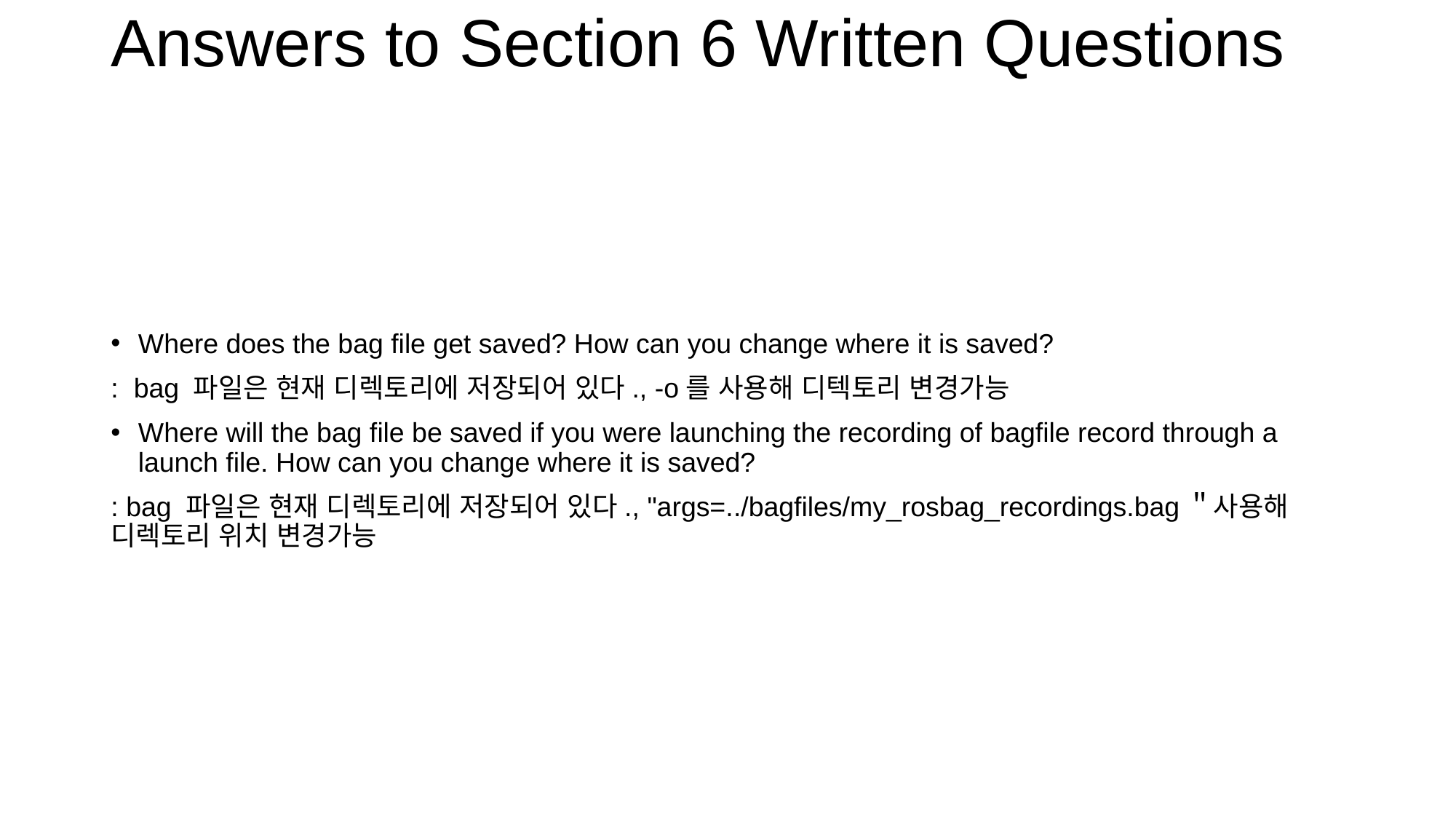

# Answers to Section 6 Written Questions
Where does the bag file get saved? How can you change where it is saved?
:  bag 파일은 현재 디렉토리에 저장되어 있다., -o를 사용해 디텍토리 변경가능
Where will the bag file be saved if you were launching the recording of bagfile record through a launch file. How can you change where it is saved?
: bag 파일은 현재 디렉토리에 저장되어 있다., "args=../bagfiles/my_rosbag_recordings.bag＂사용해 디렉토리 위치 변경가능